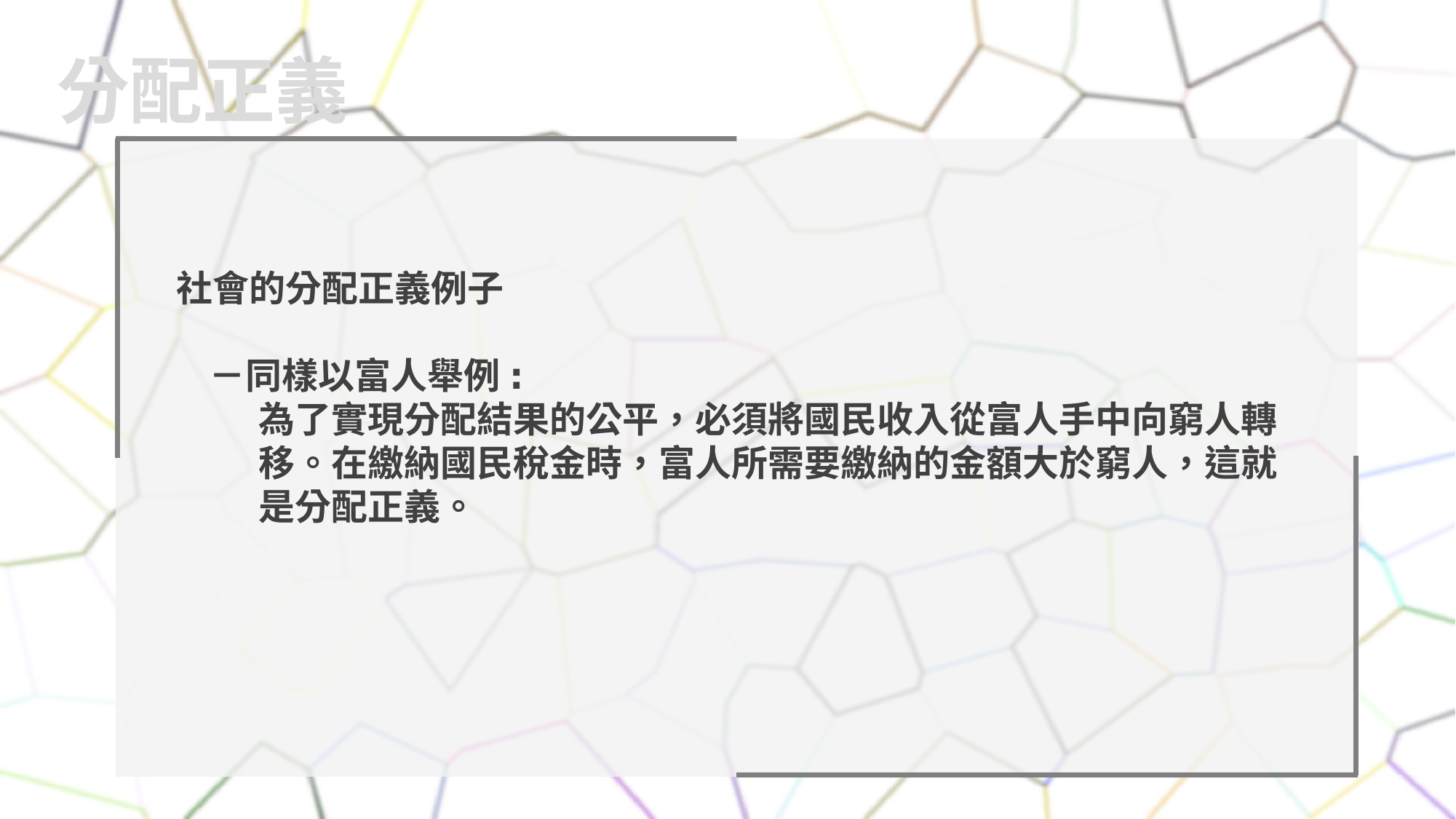

分配正義

社會的分配正義例子

   －同樣以富人舉例:
         為了實現分配結果的公平，必須將國民收入從富人手中向窮人轉
         移。在繳納國民稅金時，富人所需要繳納的金額大於窮人，這就
         是分配正義。